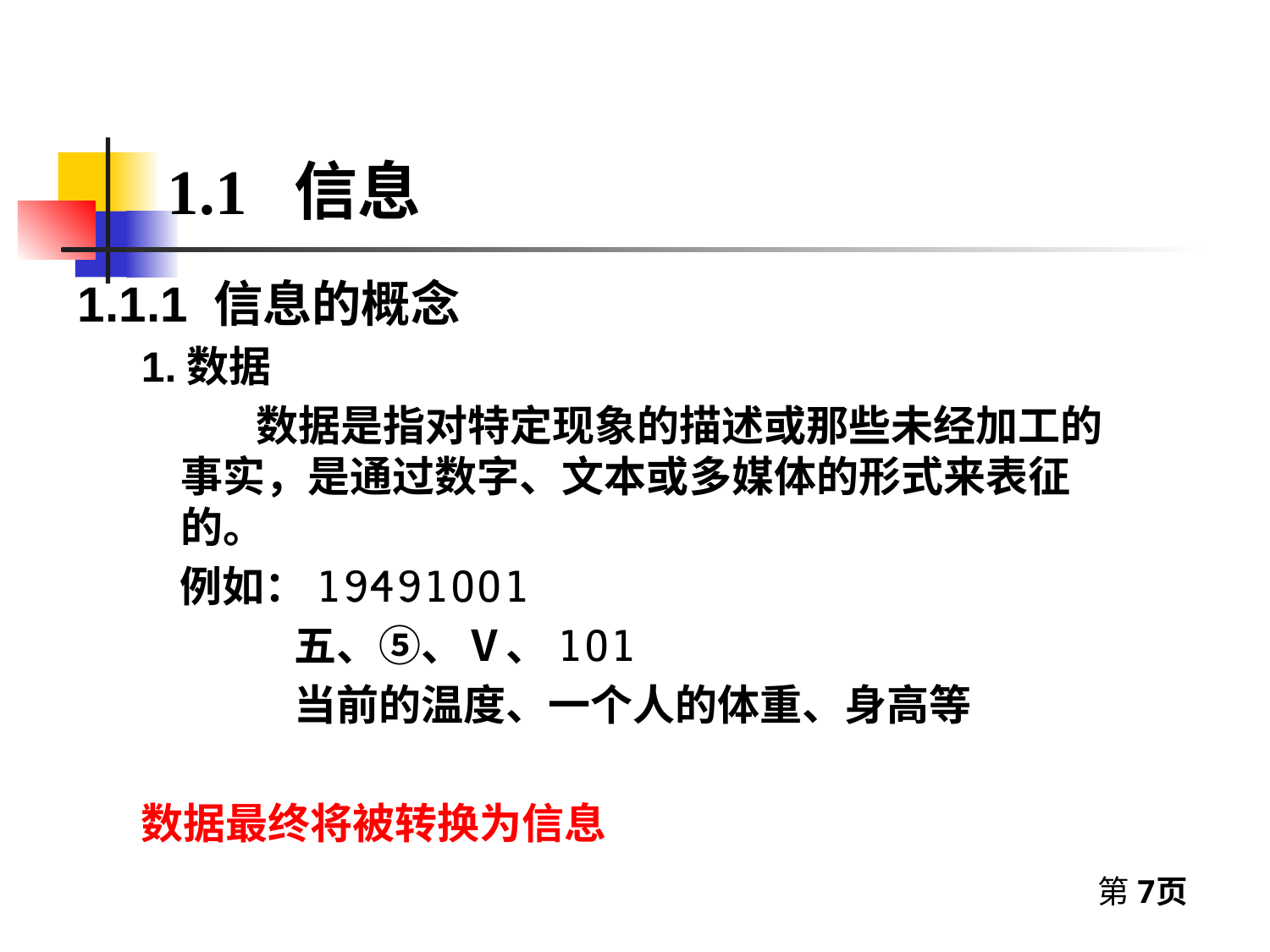

1.1  信息
1.1.1 信息的概念
1.数据
           数据是指对特定现象的描述或那些未经加工的事实，是通过数字、文本或多媒体的形式来表征的。
   例如：19491001
               五、⑤、Ⅴ、101
               当前的温度、一个人的体重、身高等

数据最终将被转换为信息